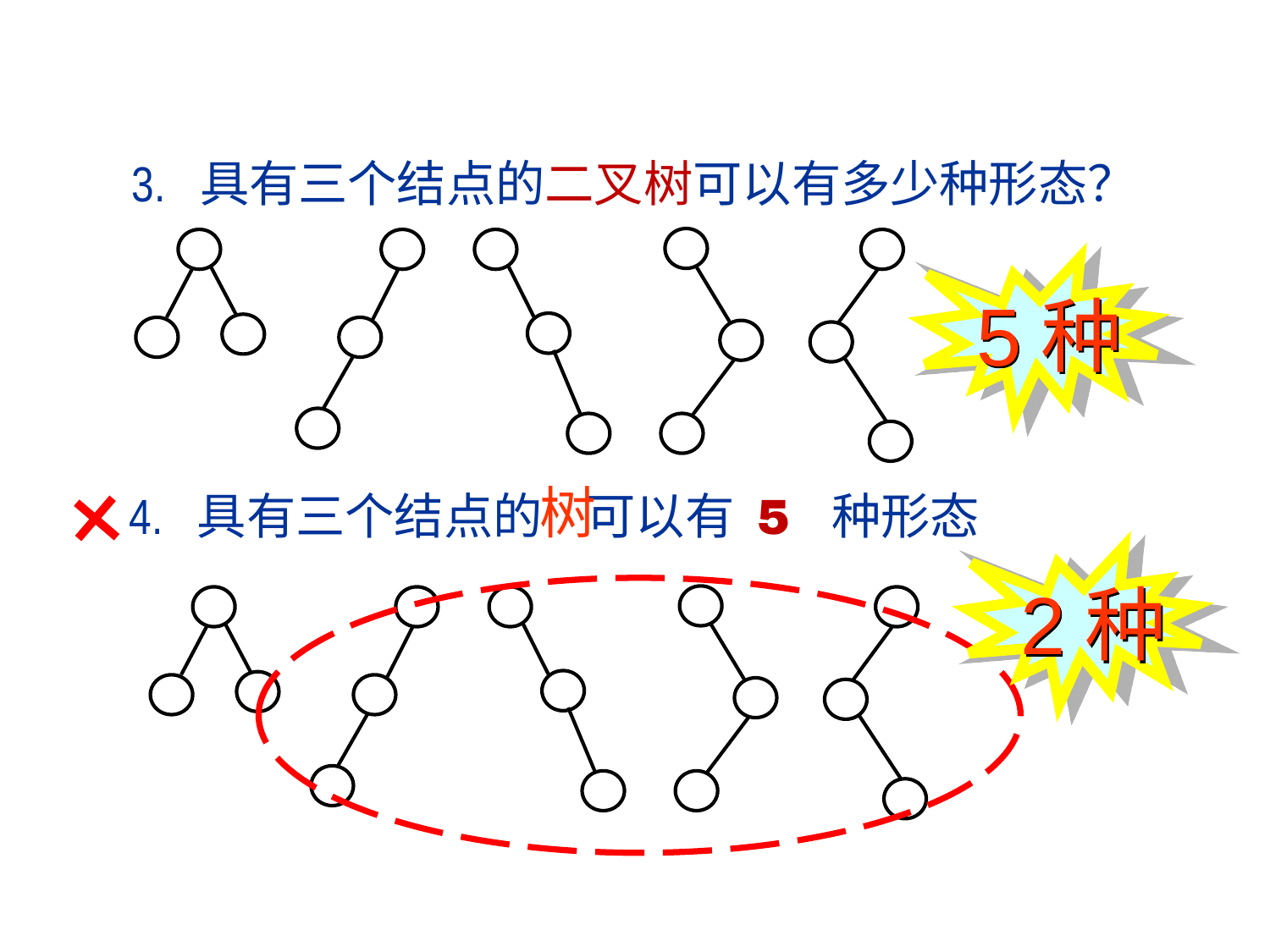

3.  具有三个结点的二叉树可以有多少种形态？

5种
树
4.  具有三个结点的    可以有 5 种形态

2种